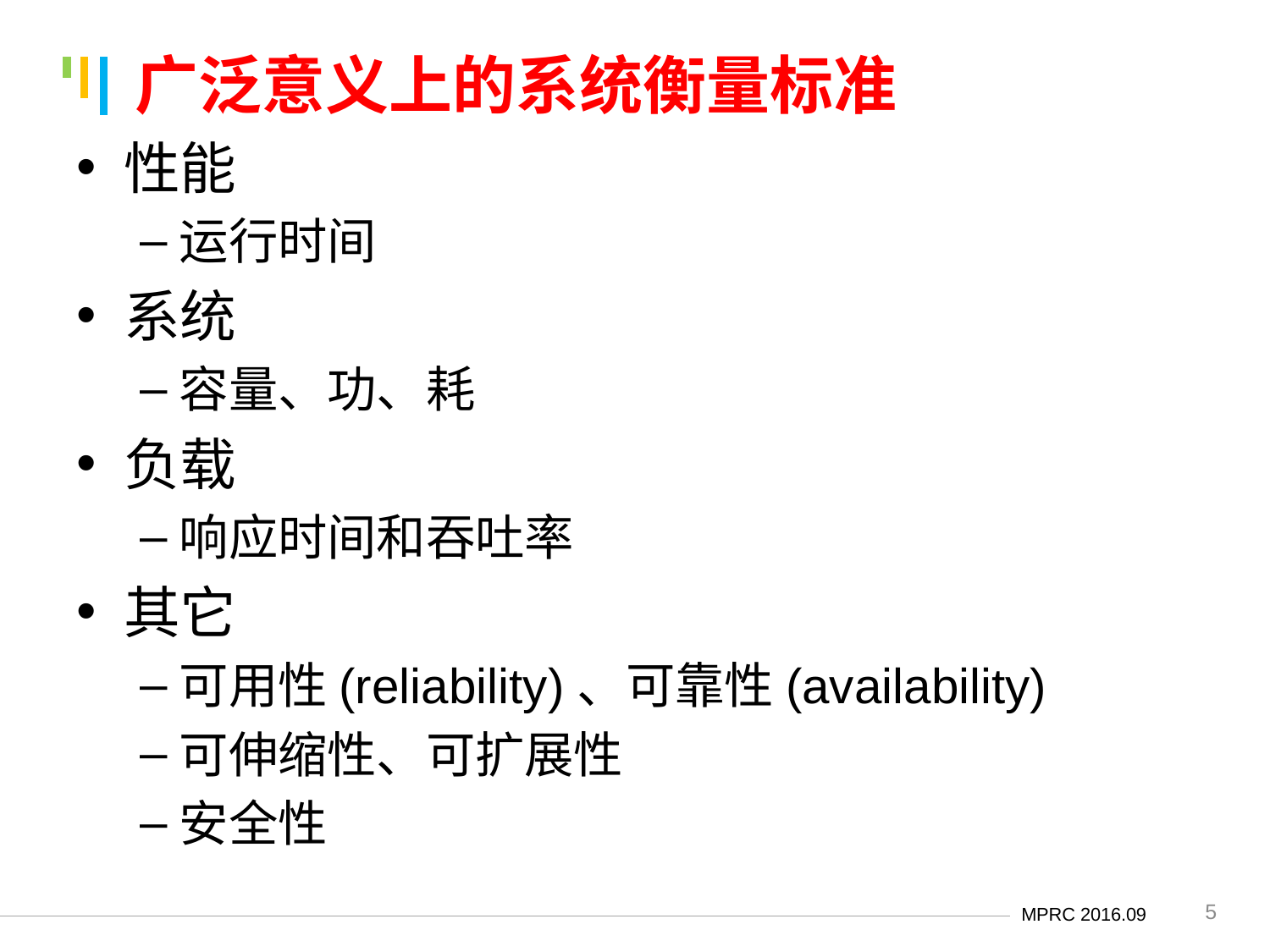

# 广泛意义上的系统衡量标准
性能
运行时间
系统
容量、功、耗
负载
响应时间和吞吐率
其它
可用性(reliability)、可靠性(availability)
可伸缩性、可扩展性
安全性

5